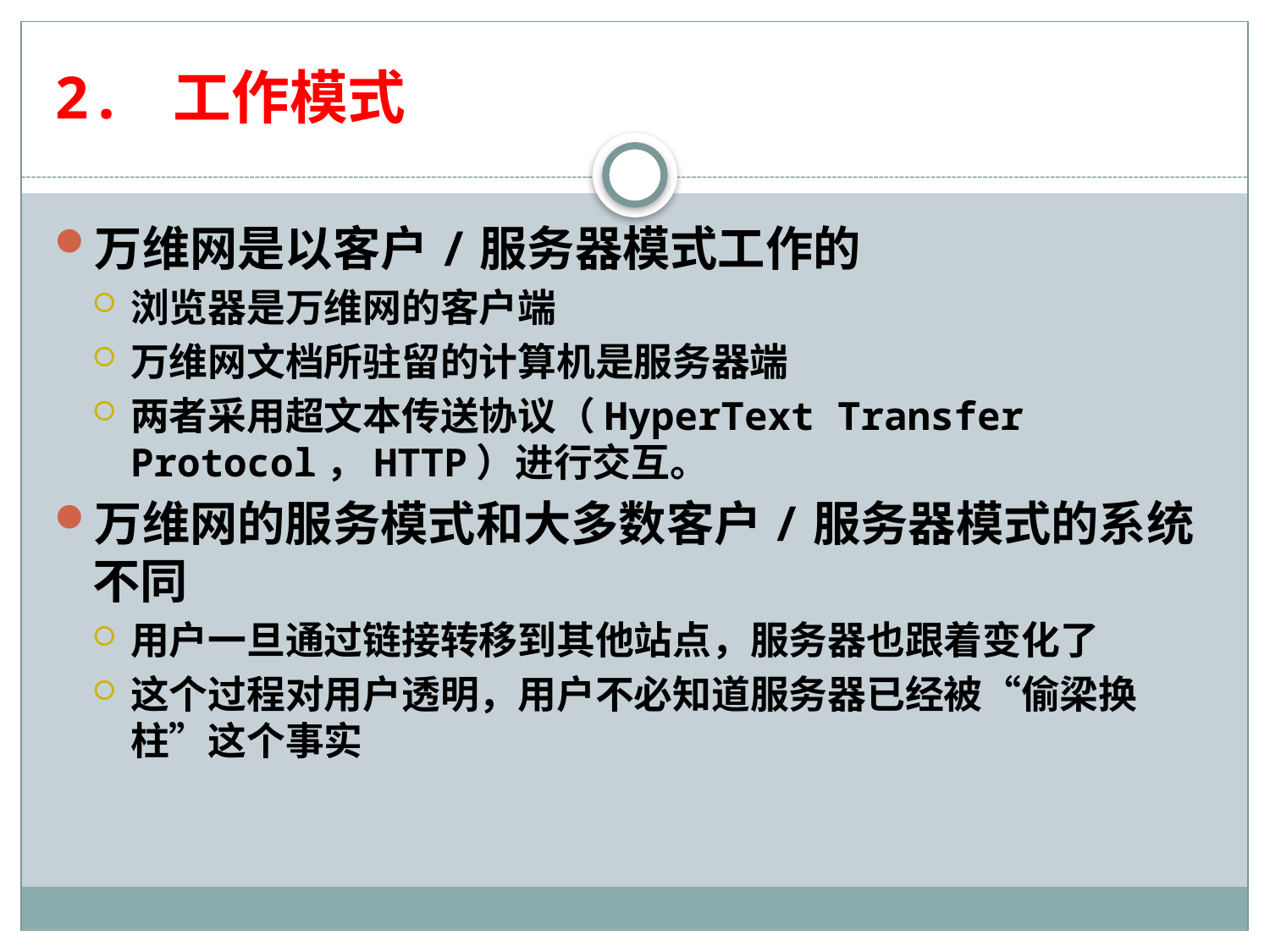

# 2. 工作模式
万维网是以客户/服务器模式工作的
浏览器是万维网的客户端
万维网文档所驻留的计算机是服务器端
两者采用超文本传送协议（HyperText Transfer Protocol，HTTP）进行交互。
万维网的服务模式和大多数客户/服务器模式的系统不同
用户一旦通过链接转移到其他站点，服务器也跟着变化了
这个过程对用户透明，用户不必知道服务器已经被“偷梁换柱”这个事实